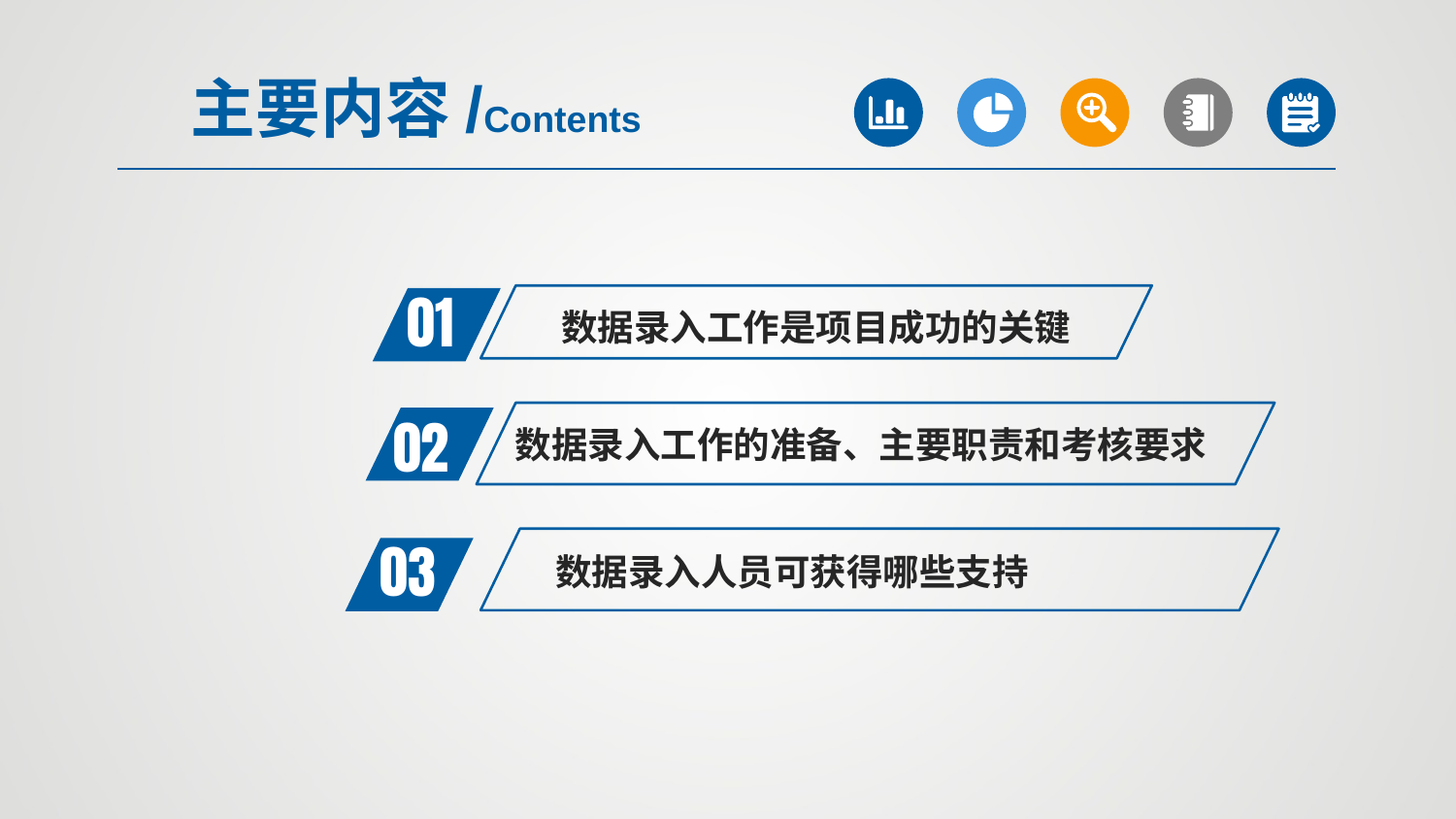

主要内容/Contents

数据录入工作是项目成功的关键

01

02
数据录入工作的准备、主要职责和考核要求

03

数据录入人员可获得哪些支持